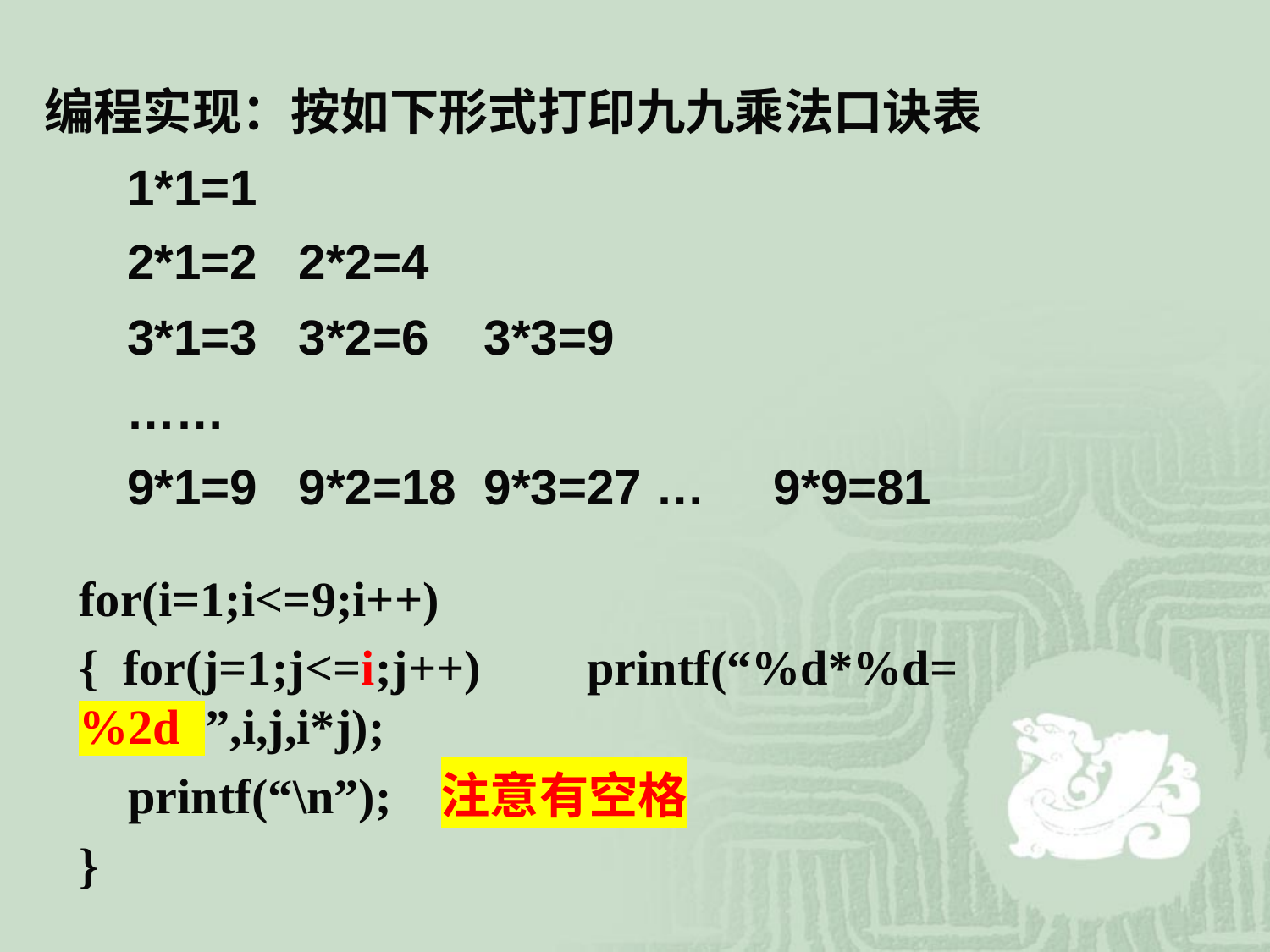

编程实现：按如下形式打印九九乘法口诀表
      1*1=1
      2*1=2   2*2=4
      3*1=3   3*2=6    3*3=9
      ……
      9*1=9   9*2=18  9*3=27 …     9*9=81

for(i=1;i<=9;i++)
{  for(j=1;j<=i;j++)      	printf(“%d*%d=%2d  ”,i,j,i*j);
    printf(“\n”);   注意有空格
}